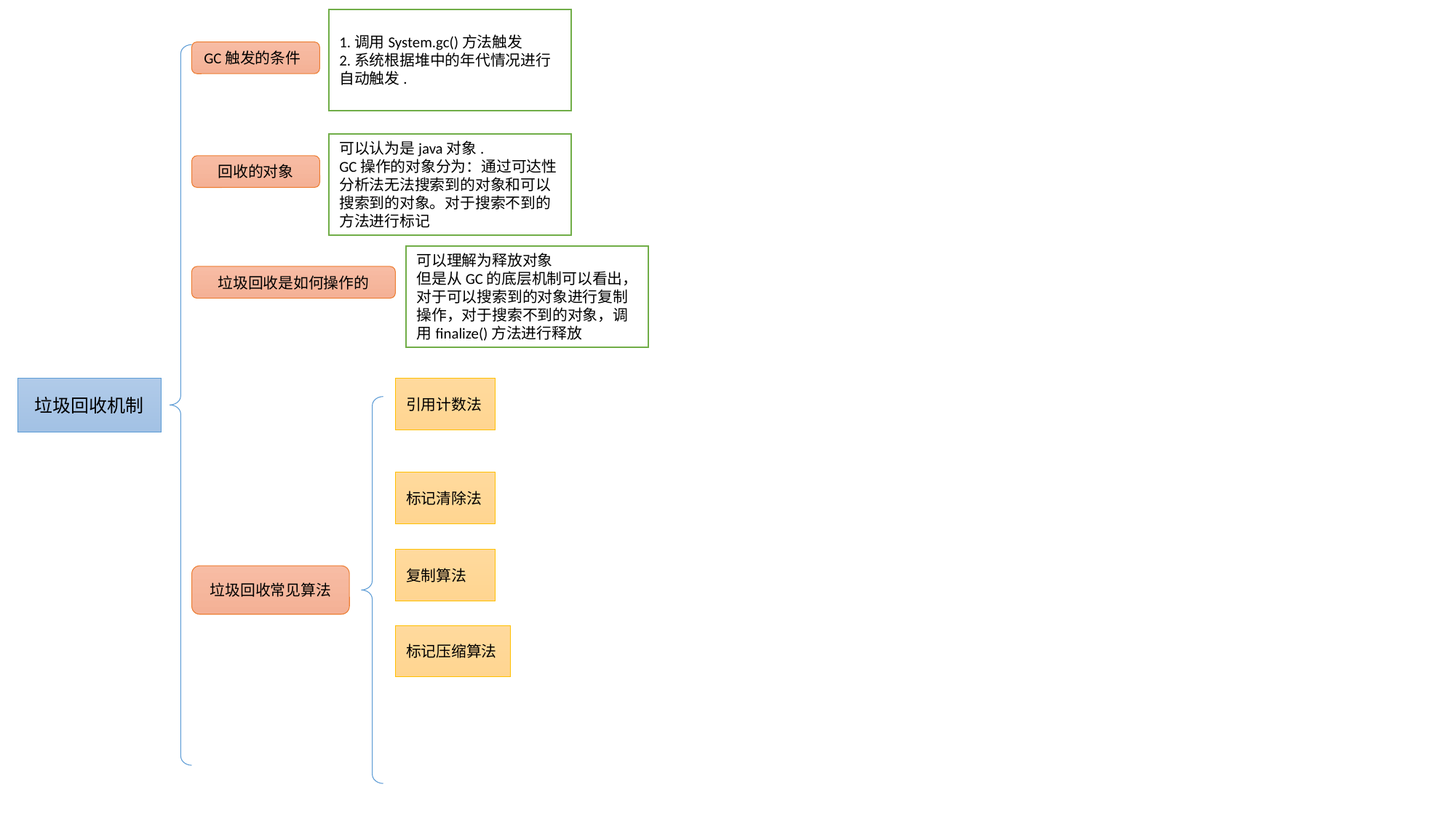

1.调用System.gc()方法触发
2.系统根据堆中的年代情况进行自动触发.
GC触发的条件

可以认为是java对象.
GC操作的对象分为：通过可达性分析法无法搜索到的对象和可以搜索到的对象。对于搜索不到的方法进行标记
回收的对象
可以理解为释放对象
但是从GC的底层机制可以看出，对于可以搜索到的对象进行复制操作，对于搜索不到的对象，调用finalize()方法进行释放
垃圾回收是如何操作的
垃圾回收机制
引用计数法

标记清除法
复制算法
垃圾回收常见算法
标记压缩算法